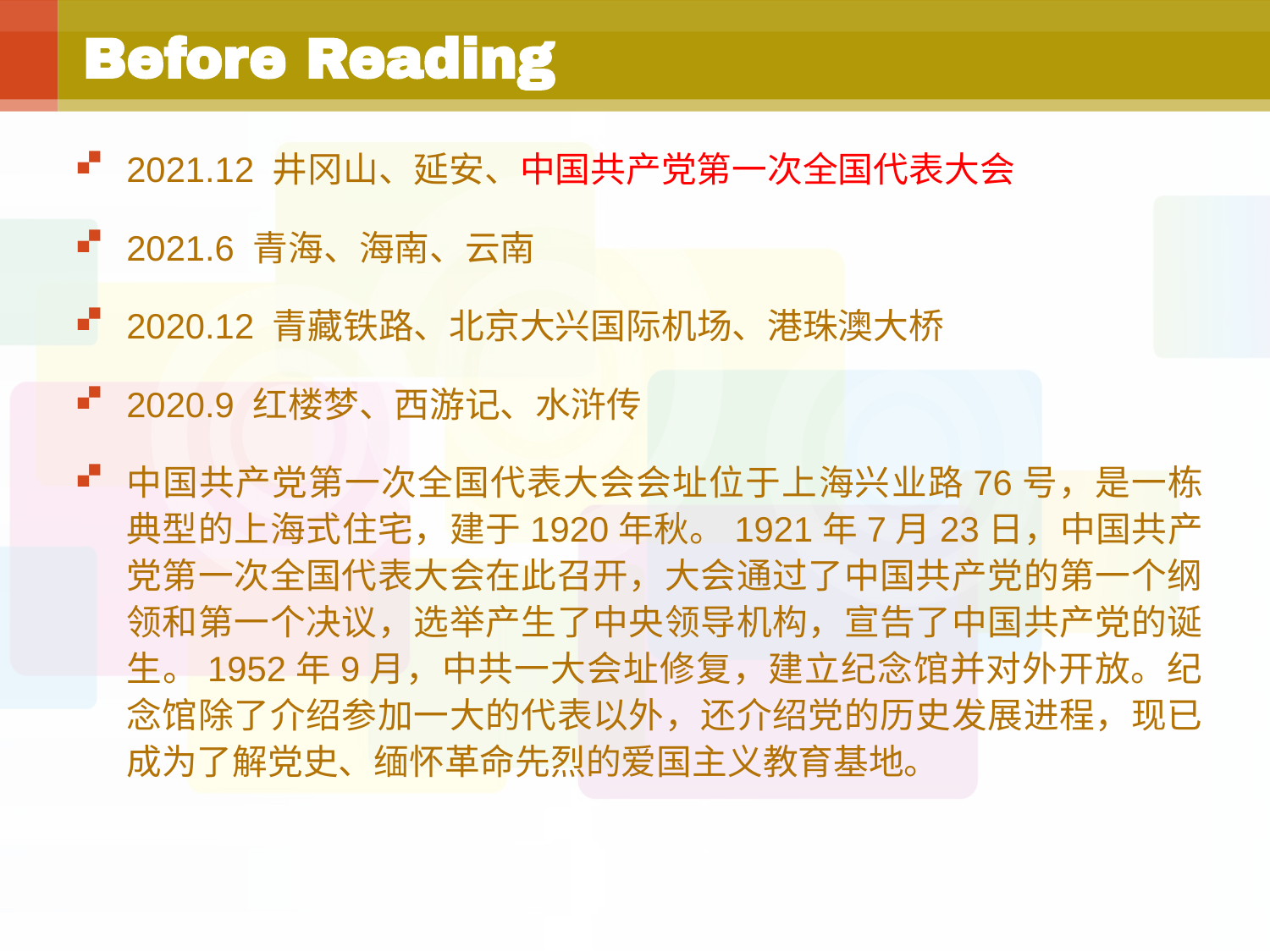

# Before Reading
2021.12 井冈山、延安、中国共产党第一次全国代表大会
2021.6 青海、海南、云南
2020.12 青藏铁路、北京大兴国际机场、港珠澳大桥
2020.9 红楼梦、西游记、水浒传
中国共产党第一次全国代表大会会址位于上海兴业路76号，是一栋典型的上海式住宅，建于1920年秋。1921年7月23日，中国共产党第一次全国代表大会在此召开，大会通过了中国共产党的第一个纲领和第一个决议，选举产生了中央领导机构，宣告了中国共产党的诞生。1952年9月，中共一大会址修复，建立纪念馆并对外开放。纪念馆除了介绍参加一大的代表以外，还介绍党的历史发展进程，现已成为了解党史、缅怀革命先烈的爱国主义教育基地。